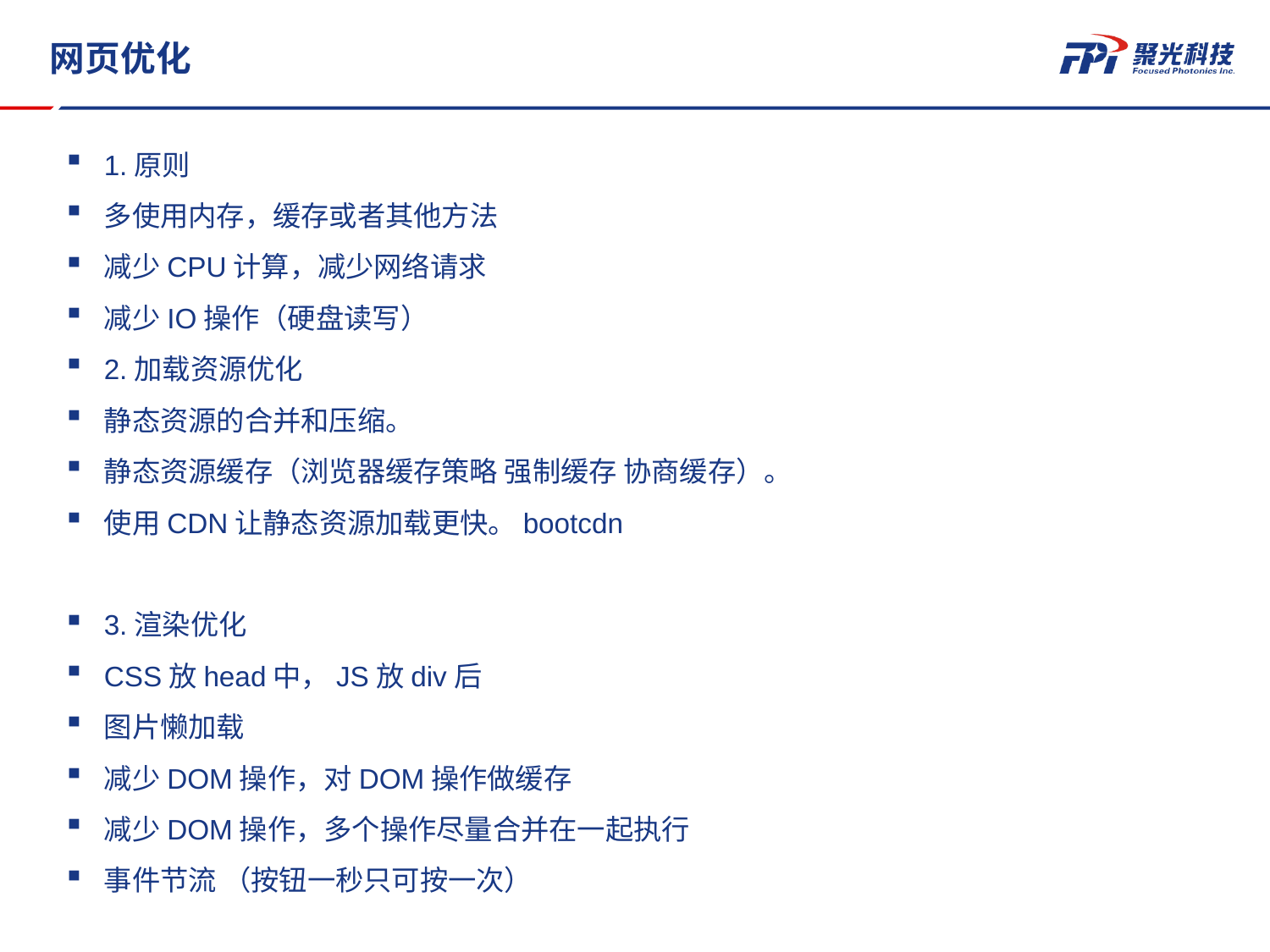

# 网页优化
1.原则
多使用内存，缓存或者其他方法
减少CPU计算，减少网络请求
减少IO操作（硬盘读写）
2.加载资源优化
静态资源的合并和压缩。
静态资源缓存（浏览器缓存策略 强制缓存 协商缓存）。
使用CDN让静态资源加载更快。bootcdn

3.渲染优化
CSS放head中，JS放div后
图片懒加载
减少DOM操作，对DOM操作做缓存
减少DOM操作，多个操作尽量合并在一起执行
事件节流 （按钮一秒只可按一次）
22